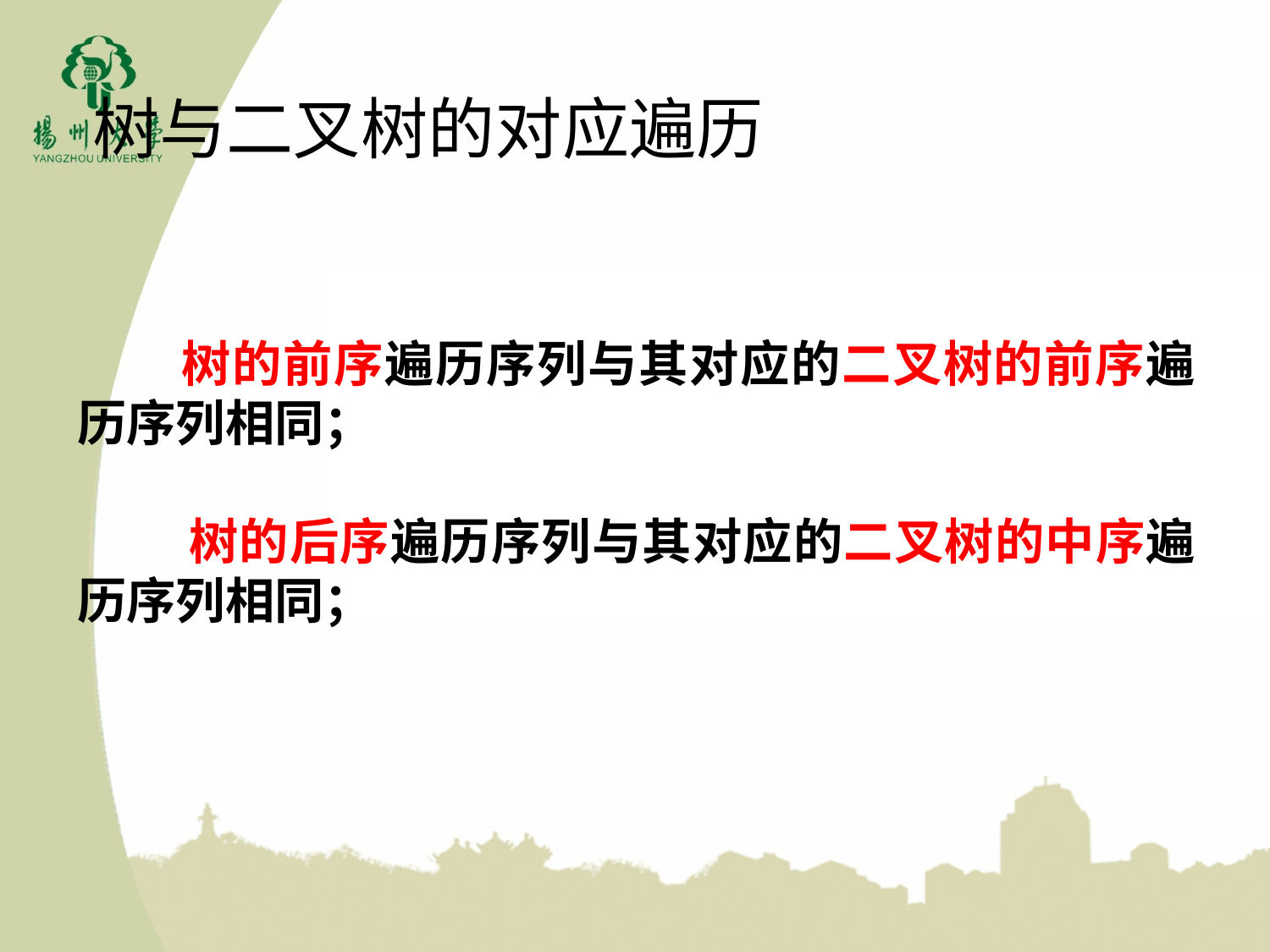

树与二叉树的对应遍历
     树的前序遍历序列与其对应的二叉树的前序遍历序列相同；

     树的后序遍历序列与其对应的二叉树的中序遍历序列相同；